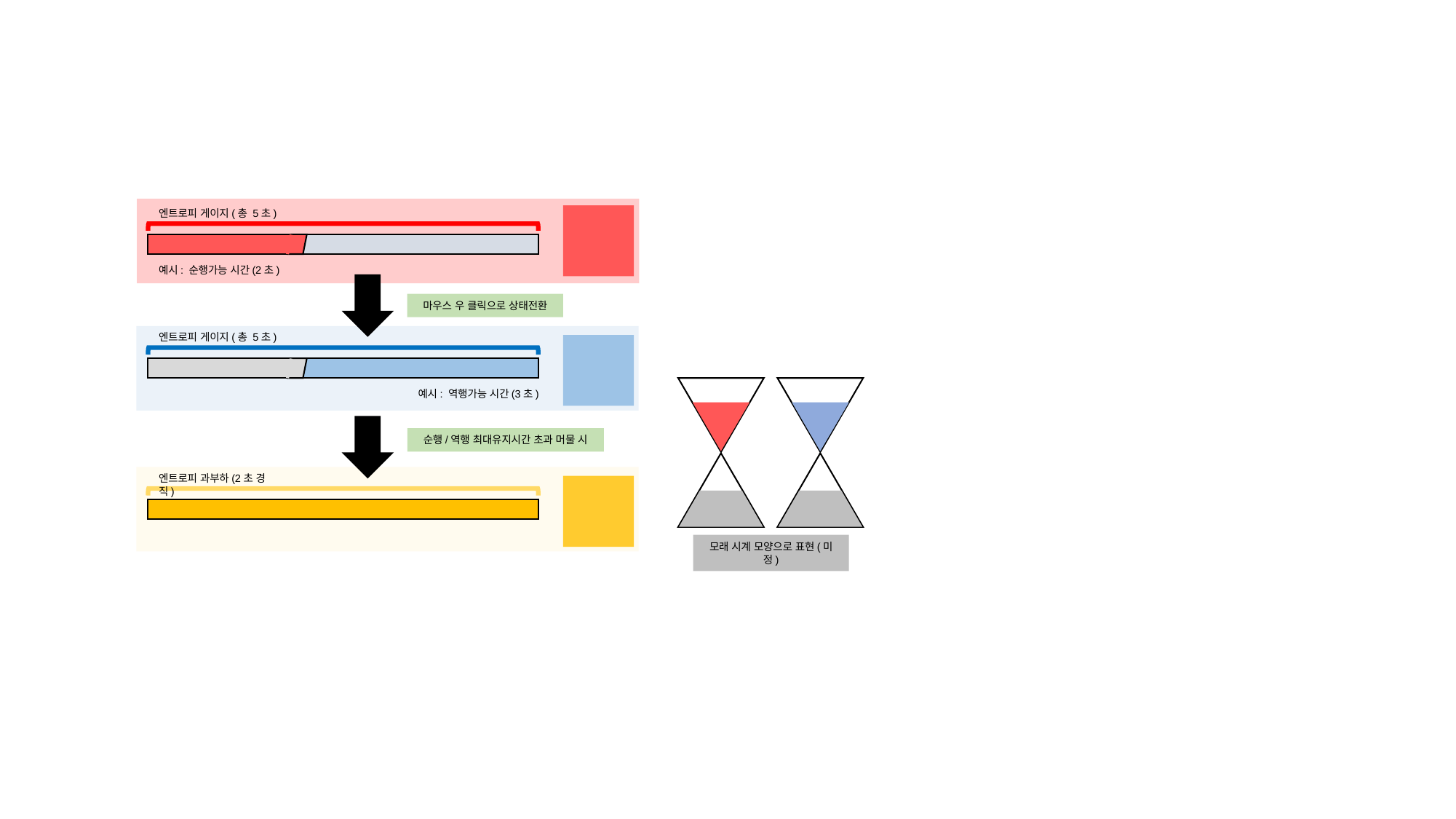

엔트로피 게이지(총 5초)
순행

예시: 순행가능 시간(2초)

마우스 우 클릭으로 상태전환

엔트로피 게이지(총 5초)

역행

예시: 역행가능 시간(3초)

순행/역행 최대유지시간 초과 머물 시
엔트로피 과부하(2초 경직)

과부하

모래 시계 모양으로 표현(미정)